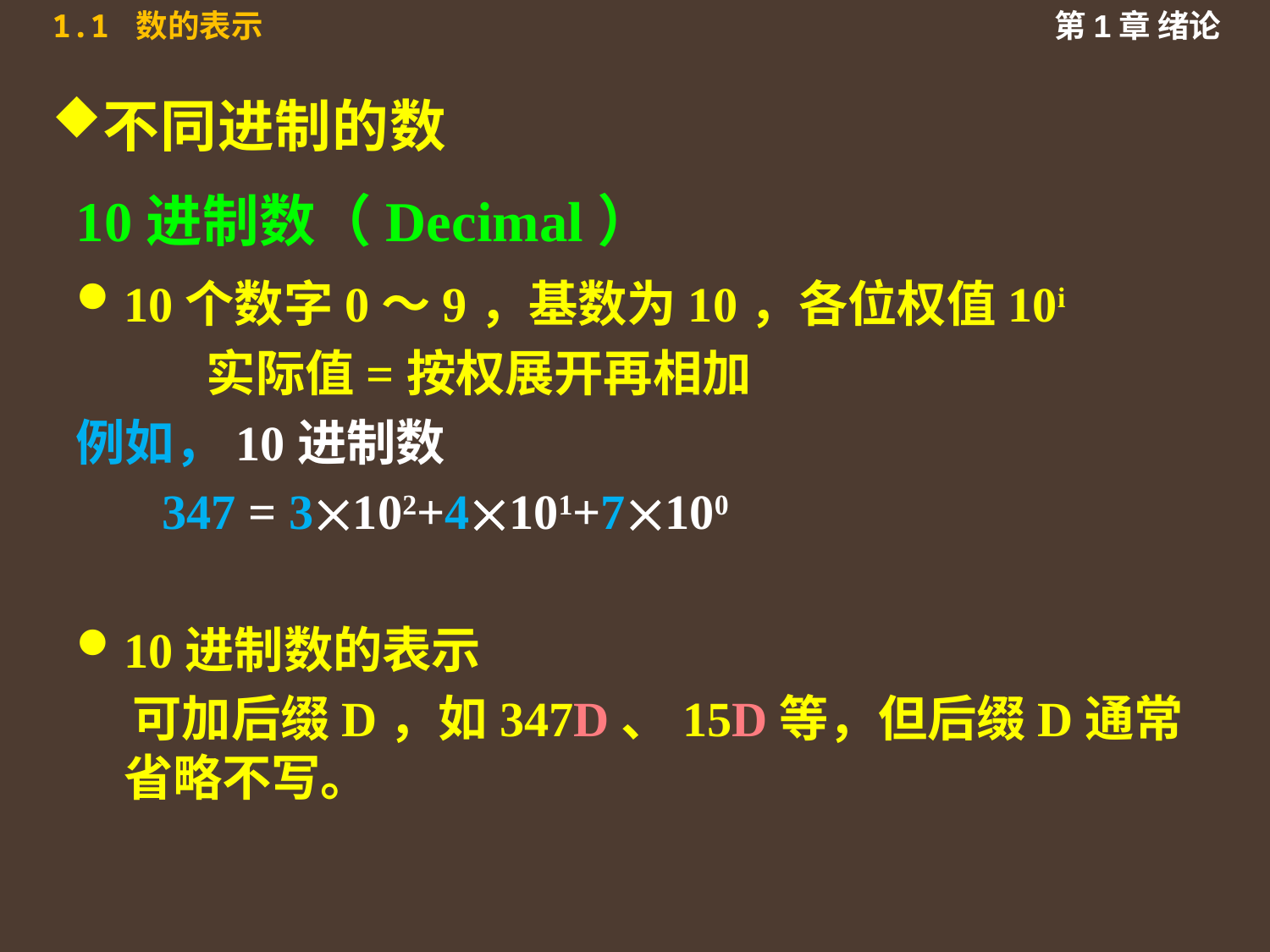

# 不同进制的数
10进制数（Decimal）
10个数字0～9，基数为10，各位权值10i
           实际值=按权展开再相加
例如，10进制数
       347 = 3×102+4×101+7×100

10进制数的表示
    可加后缀D，如347D、15D等，但后缀D通常省略不写。